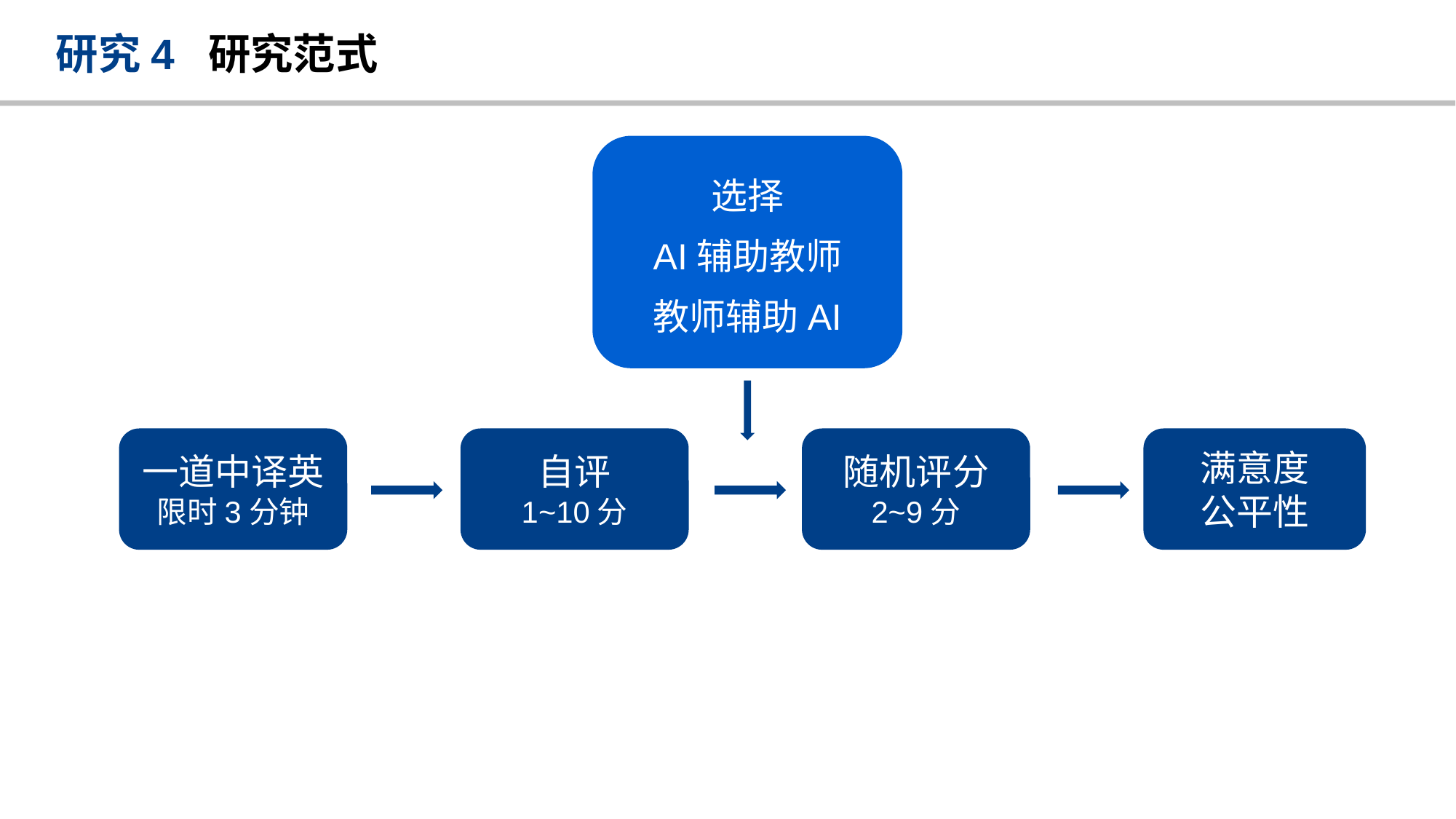

# 研究4  研究范式
选择
AI辅助教师
教师辅助AI

一道中译英
限时3分钟
自评
1~10分
随机评分
2~9分
满意度
公平性